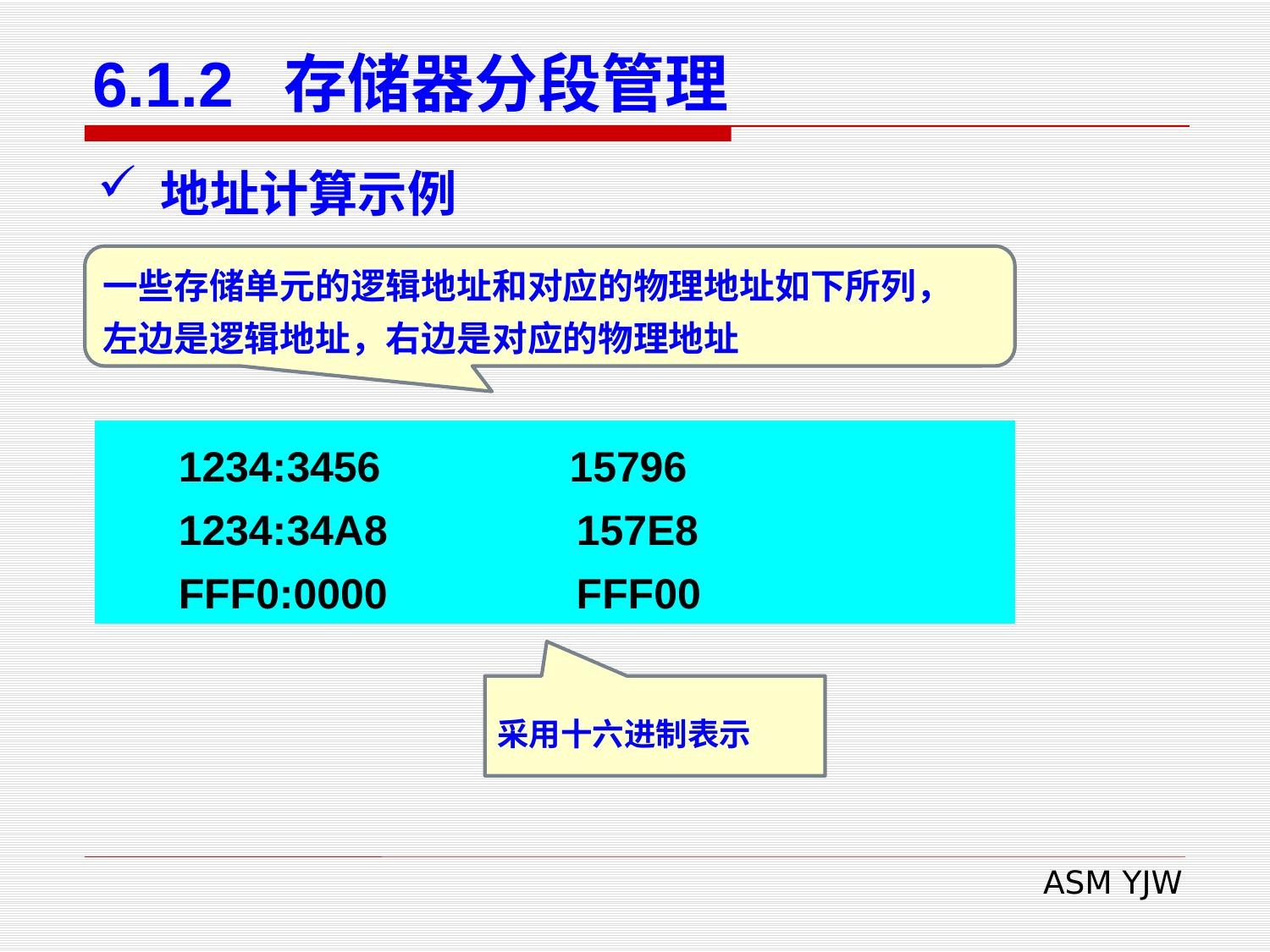

# 6.1.2  存储器分段管理
地址计算示例
一些存储单元的逻辑地址和对应的物理地址如下所列，
左边是逻辑地址，右边是对应的物理地址
      1234:3456                15796
      1234:34A8                157E8
      FFF0:0000                FFF00
采用十六进制表示